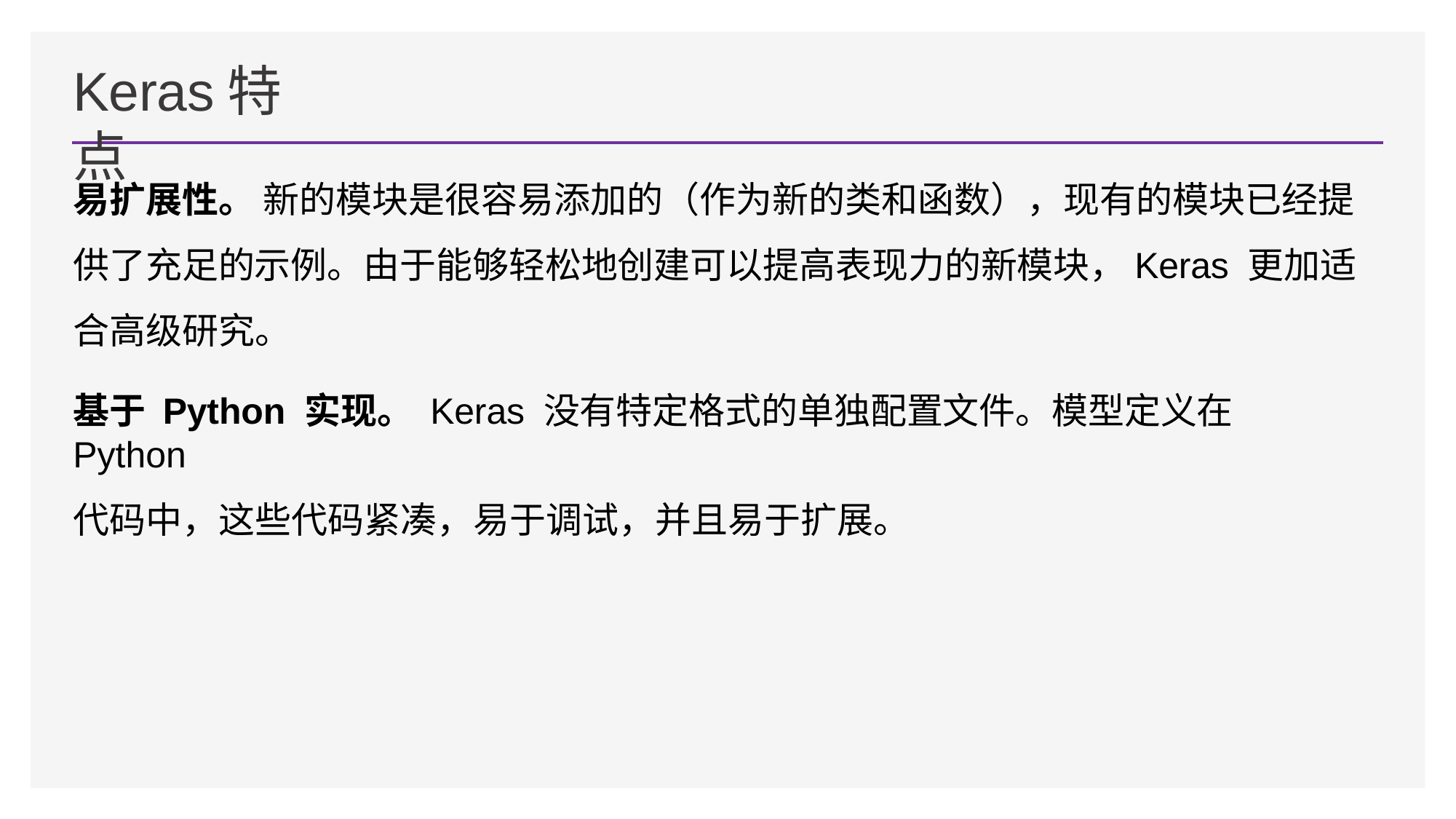

# Keras特点
易扩展性。 新的模块是很容易添加的（作为新的类和函数），现有的模块已经提 供了充足的示例。由于能够轻松地创建可以提高表现力的新模块，Keras 更加适 合高级研究。

基于 Python 实现。 Keras 没有特定格式的单独配置文件。模型定义在 Python
代码中，这些代码紧凑，易于调试，并且易于扩展。